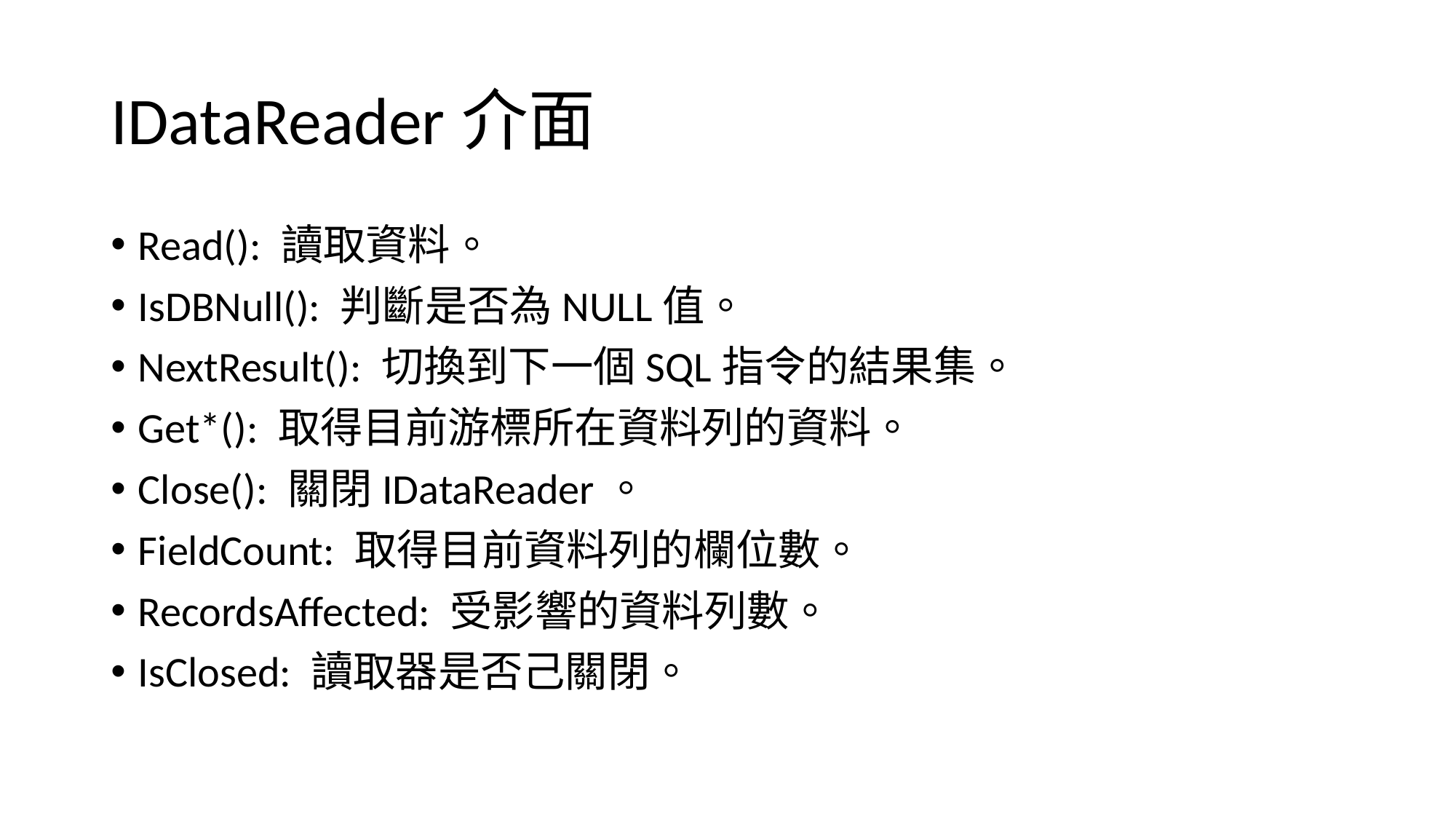

# IDataReader介面
Read(): 讀取資料。
IsDBNull(): 判斷是否為NULL值。
NextResult(): 切換到下一個SQL指令的結果集。
Get*(): 取得目前游標所在資料列的資料。
Close(): 關閉IDataReader。
FieldCount: 取得目前資料列的欄位數。
RecordsAffected: 受影響的資料列數。
IsClosed: 讀取器是否己關閉。